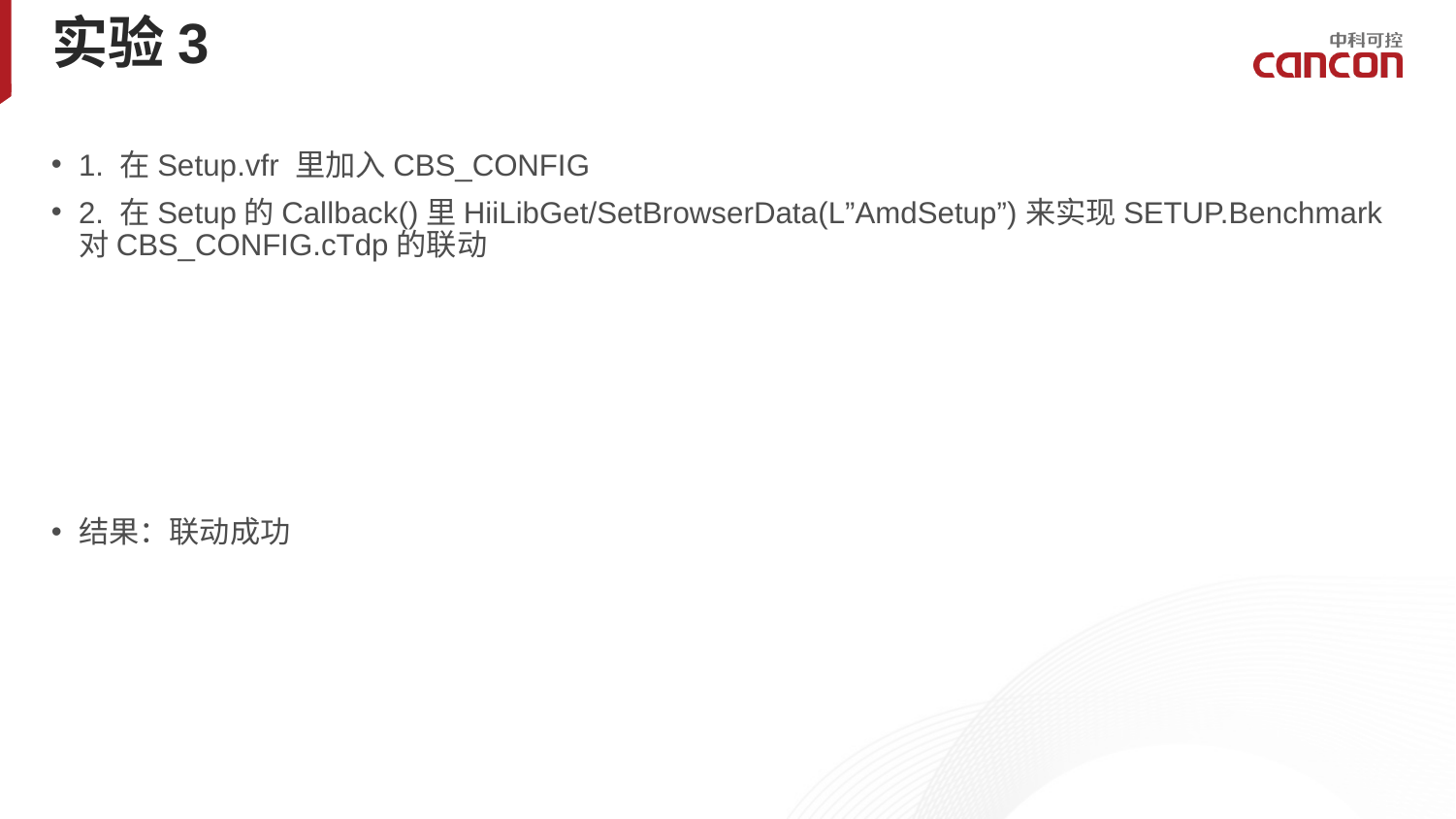

# 实验3
1. 在Setup.vfr 里加入CBS_CONFIG
2. 在Setup的Callback()里HiiLibGet/SetBrowserData(L”AmdSetup”)来实现SETUP.Benchmark对CBS_CONFIG.cTdp的联动

结果：联动成功